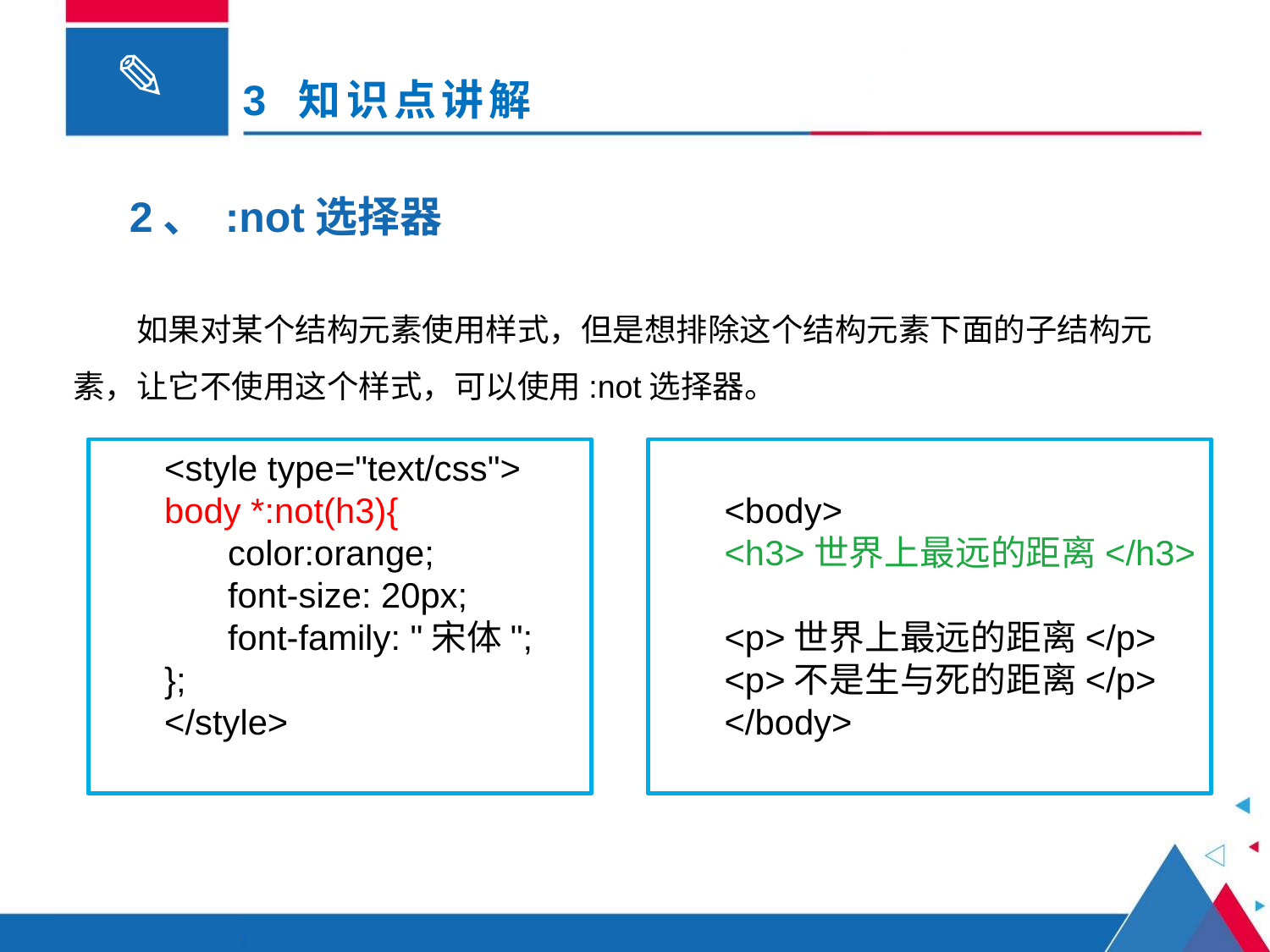

# 3 知识点讲解
2、 :not选择器
如果对某个结构元素使用样式，但是想排除这个结构元素下面的子结构元素，让它不使用这个样式，可以使用:not选择器。
<style type="text/css">
body *:not(h3){
	color:orange;
	font-size: 20px;
	font-family: "宋体";
};
</style>

<body>
<h3>世界上最远的距离</h3>
<p>世界上最远的距离</p>
<p>不是生与死的距离</p>
</body>